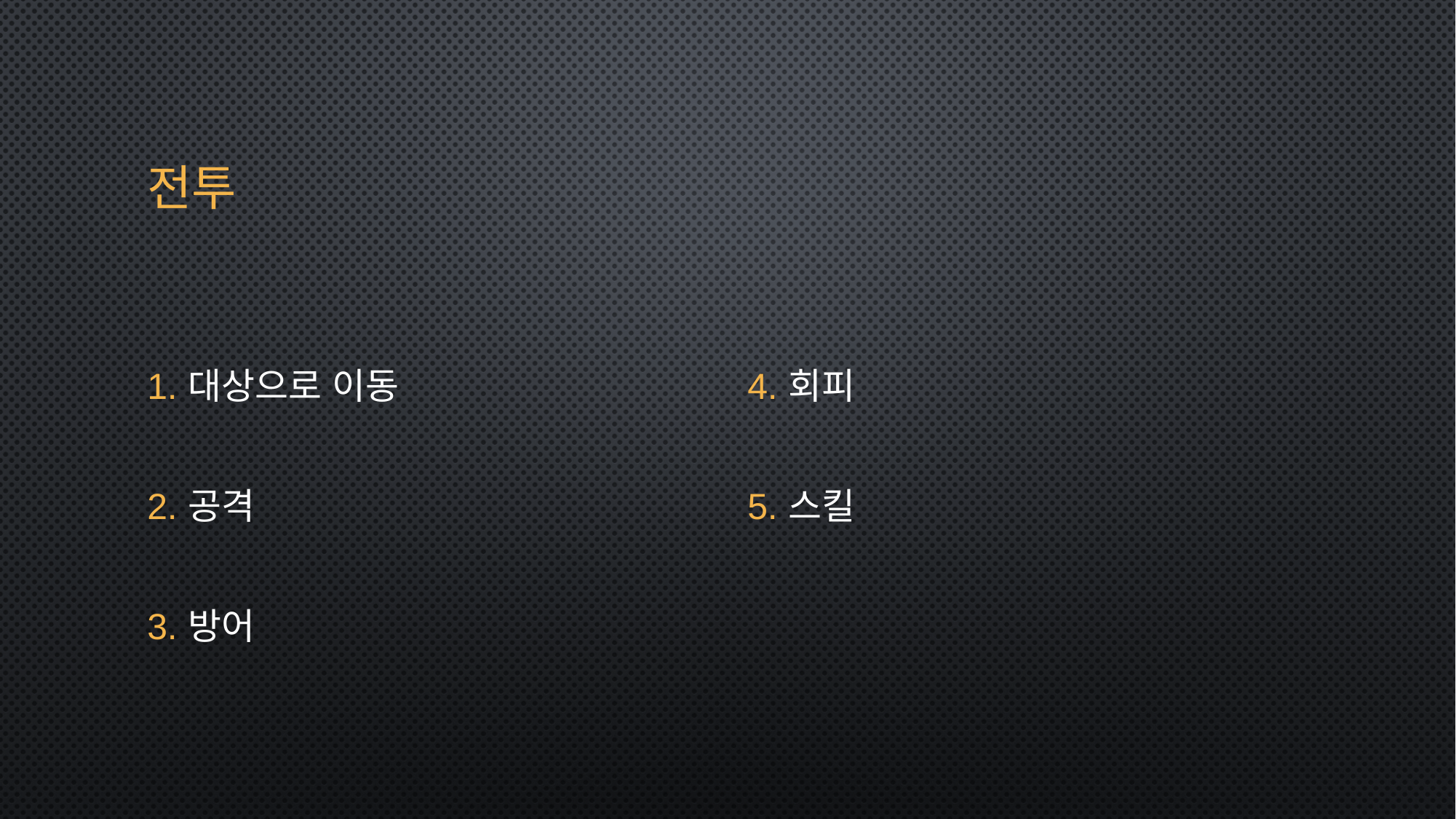

# 전투
대상으로 이동

공격

방어
회피

스킬